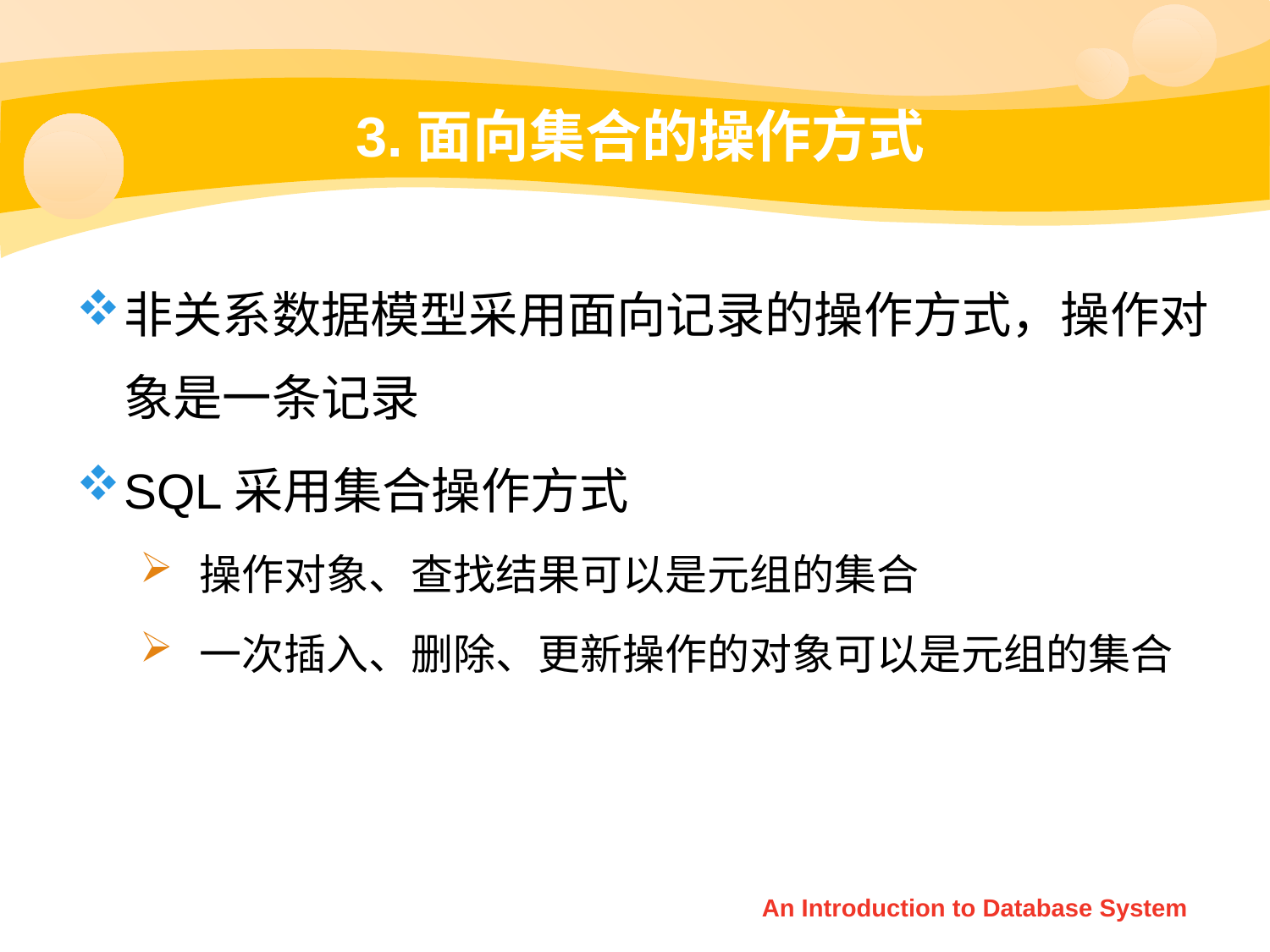

# 3.面向集合的操作方式
非关系数据模型采用面向记录的操作方式，操作对象是一条记录
SQL采用集合操作方式
 操作对象、查找结果可以是元组的集合
 一次插入、删除、更新操作的对象可以是元组的集合
An Introduction to Database System